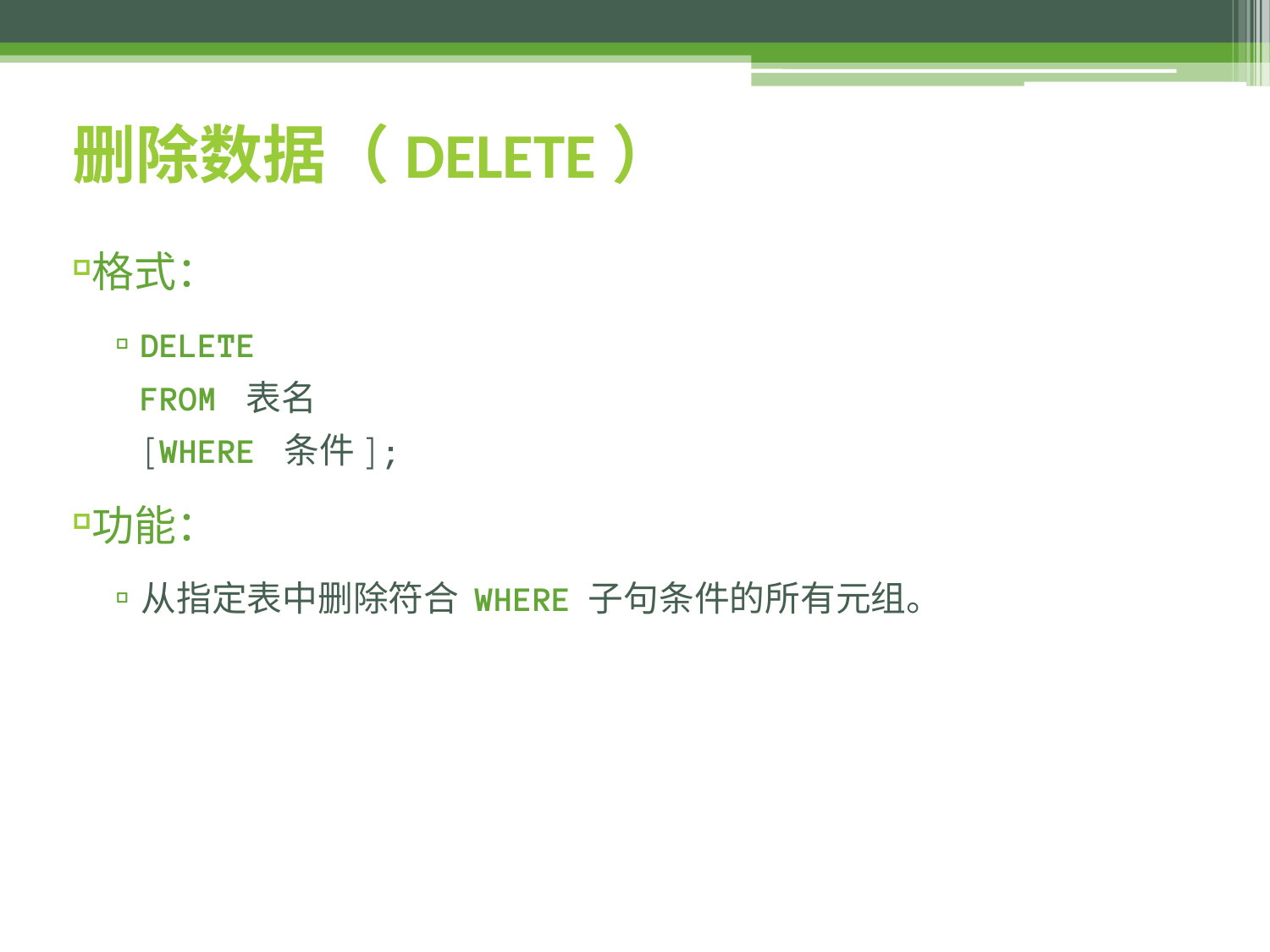

# 删除数据（DELETE）
格式：
DELETE
FROM 表名
[WHERE 条件];
功能：
从指定表中删除符合 WHERE 子句条件的所有元组。